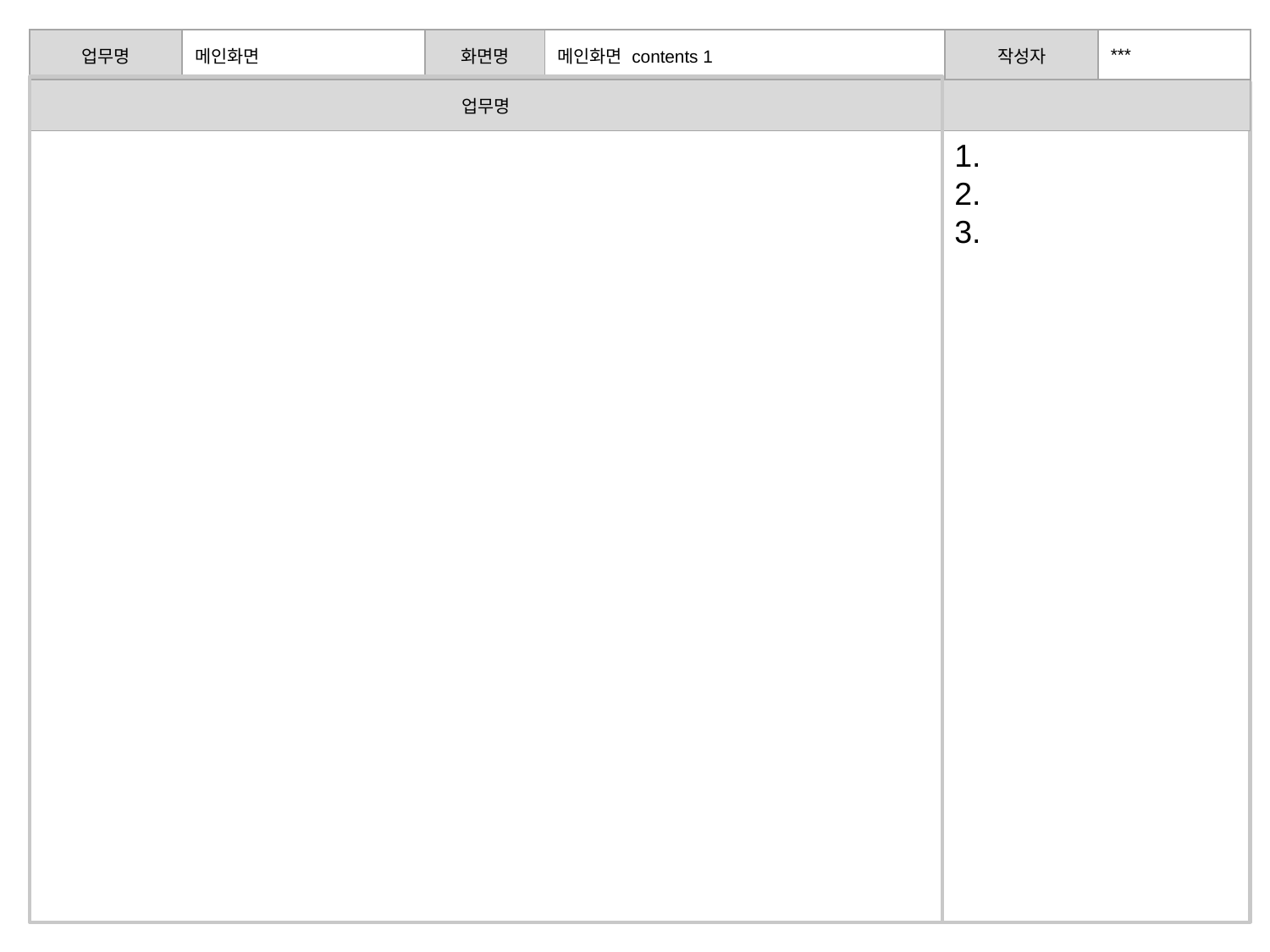

| 업무명 | 메인화면 | 화면명 | 메인화면 contents 1 | 작성자 | \*\*\* |
| --- | --- | --- | --- | --- | --- |

| 업무명 |  |
| --- | --- |

1.
2.
3.